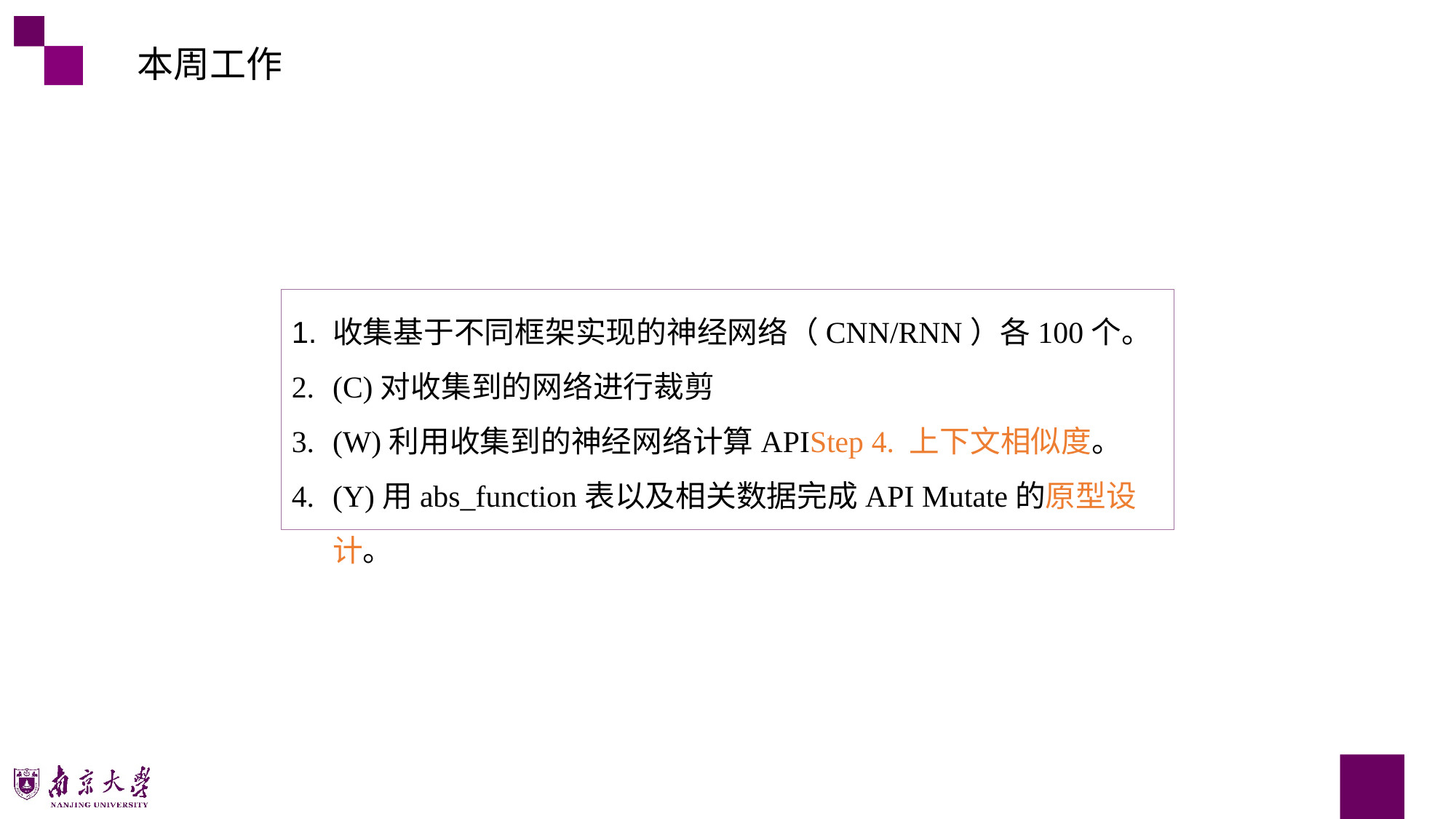

本周工作
收集基于不同框架实现的神经网络（CNN/RNN）各100个。
(C)对收集到的网络进行裁剪
(W)利用收集到的神经网络计算APIStep 4. 上下文相似度。
(Y)用abs_function表以及相关数据完成API Mutate的原型设计。